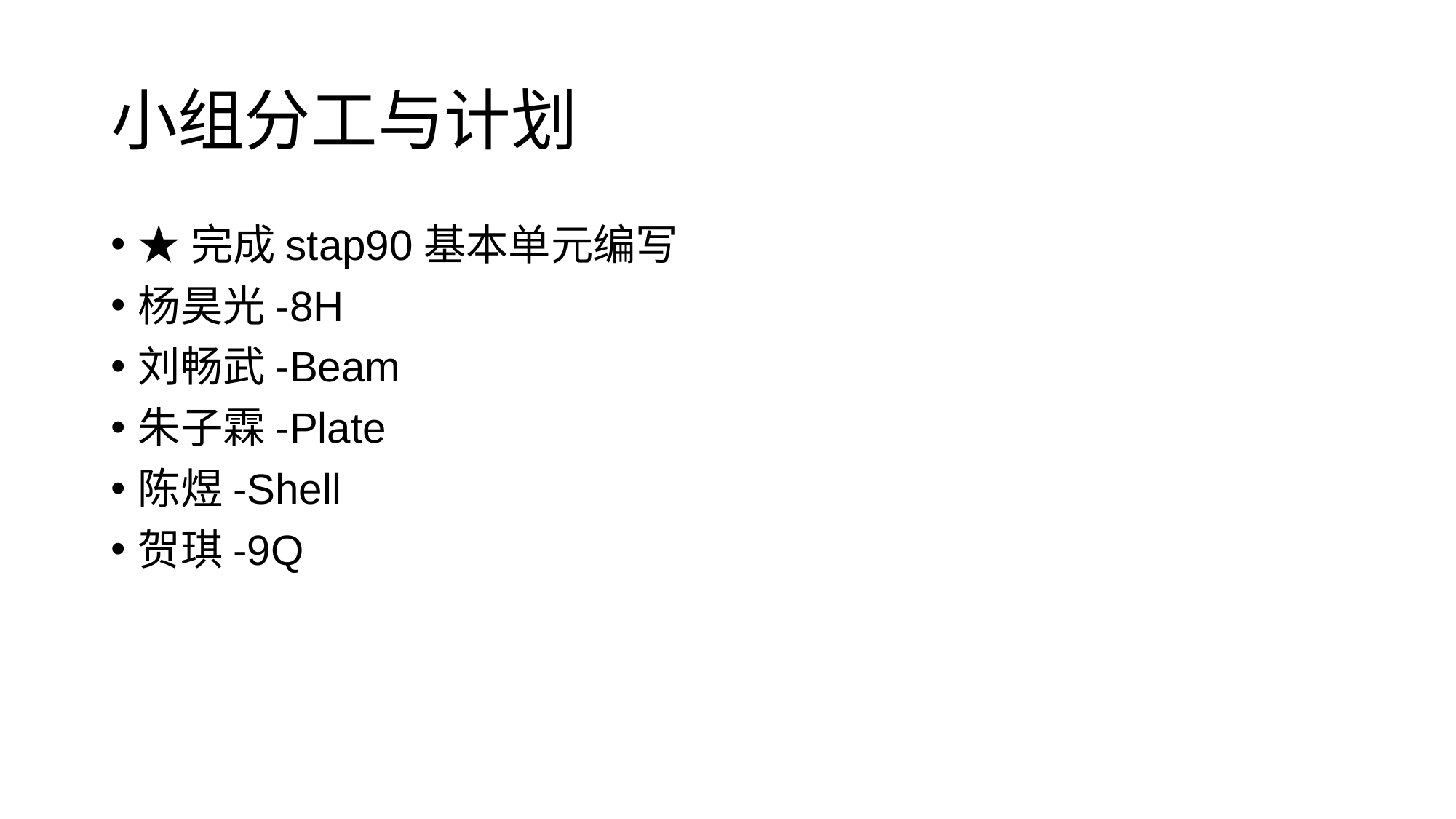

# 小组分工与计划
★完成stap90基本单元编写
杨昊光-8H
刘畅武-Beam
朱子霖-Plate
陈煜-Shell
贺琪-9Q